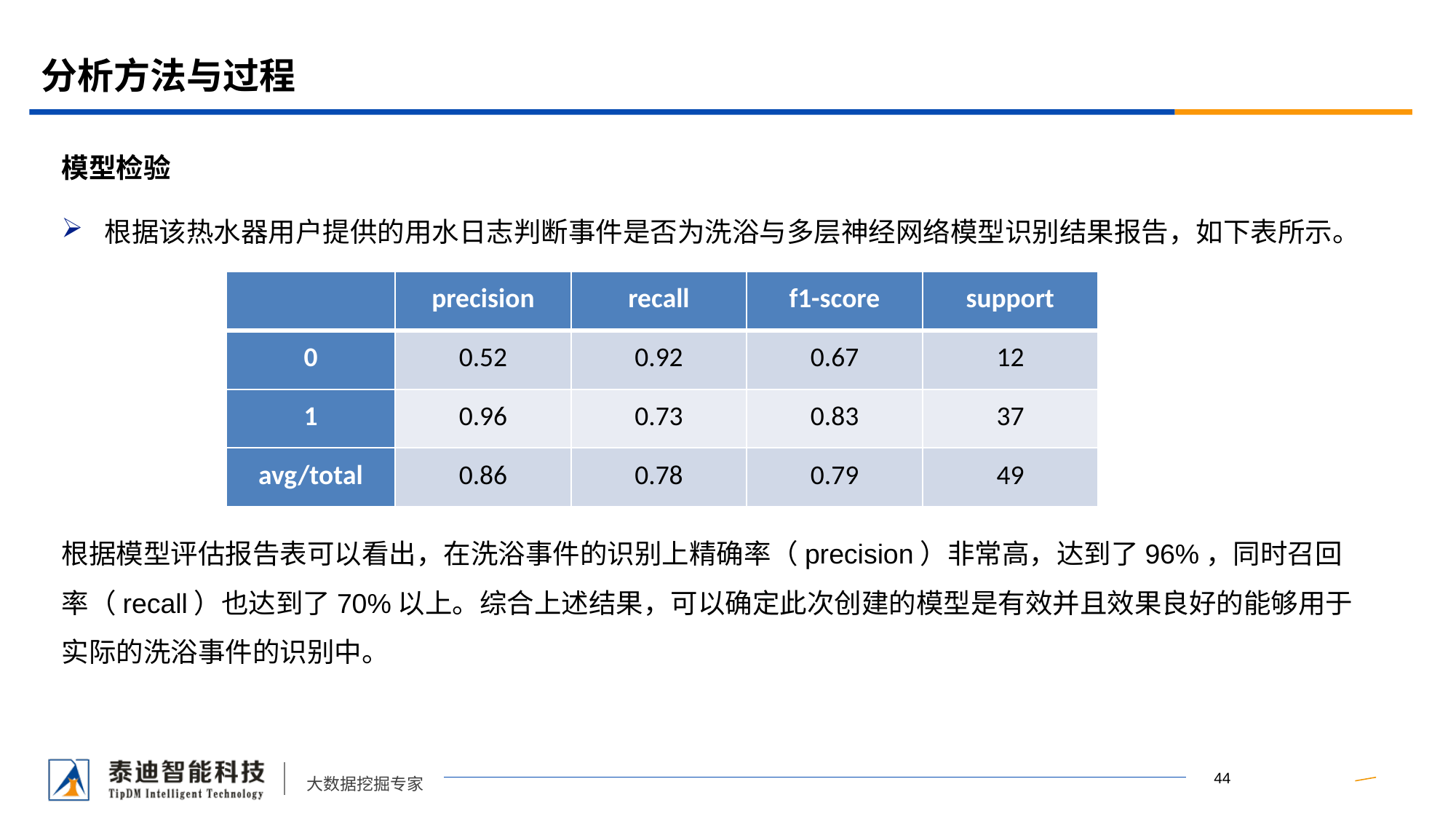

# 分析方法与过程
模型检验
根据该热水器用户提供的用水日志判断事件是否为洗浴与多层神经网络模型识别结果报告，如下表所示。

根据模型评估报告表可以看出，在洗浴事件的识别上精确率（precision）非常高，达到了96%，同时召回率（recall）也达到了70%以上。综合上述结果，可以确定此次创建的模型是有效并且效果良好的能够用于实际的洗浴事件的识别中。

|  | precision | recall | f1-score | support |
| --- | --- | --- | --- | --- |
| 0 | 0.52 | 0.92 | 0.67 | 12 |
| 1 | 0.96 | 0.73 | 0.83 | 37 |
| avg/total | 0.86 | 0.78 | 0.79 | 49 |